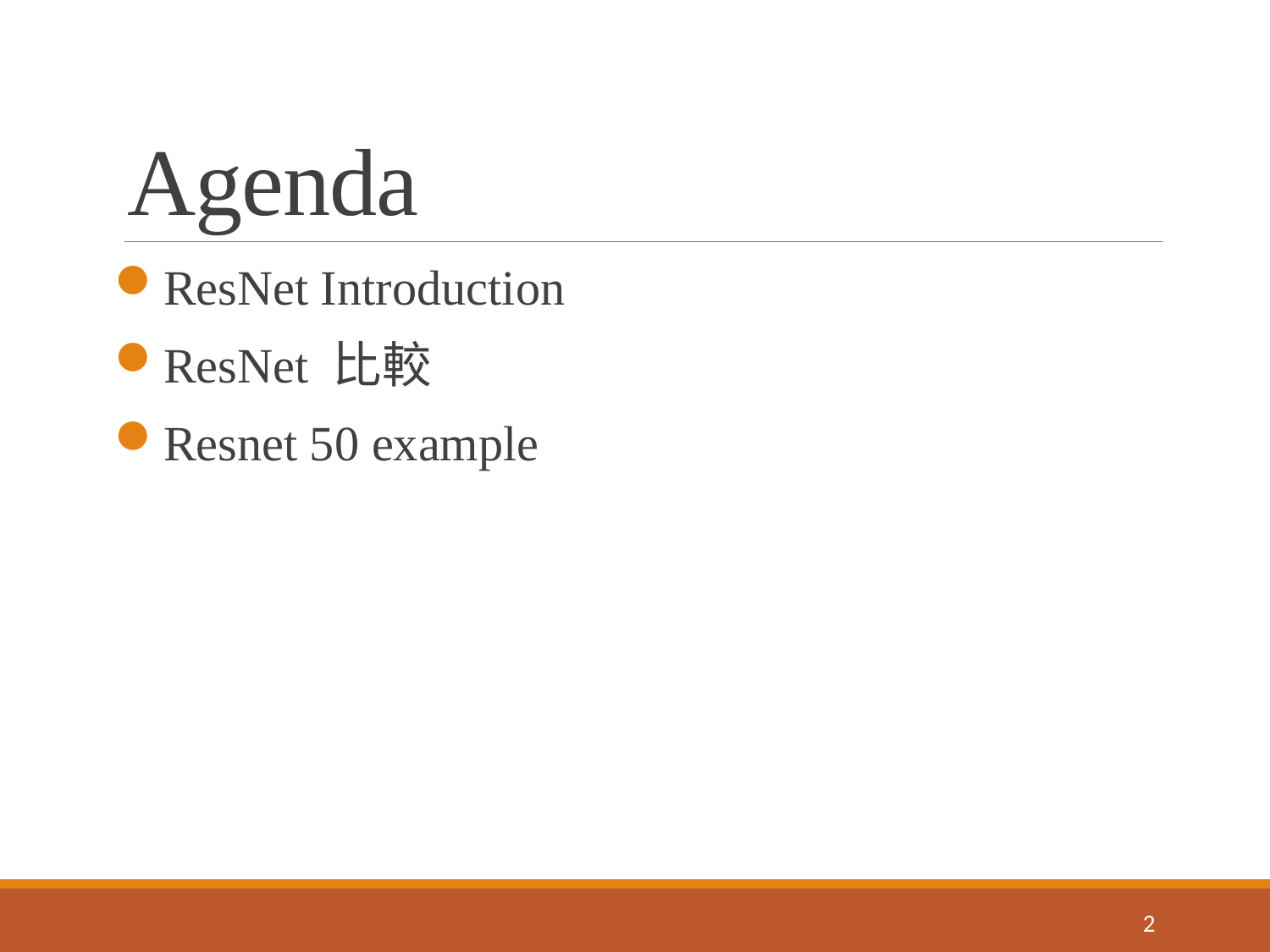

# Agenda
ResNet Introduction
ResNet 比較
Resnet 50 example

2